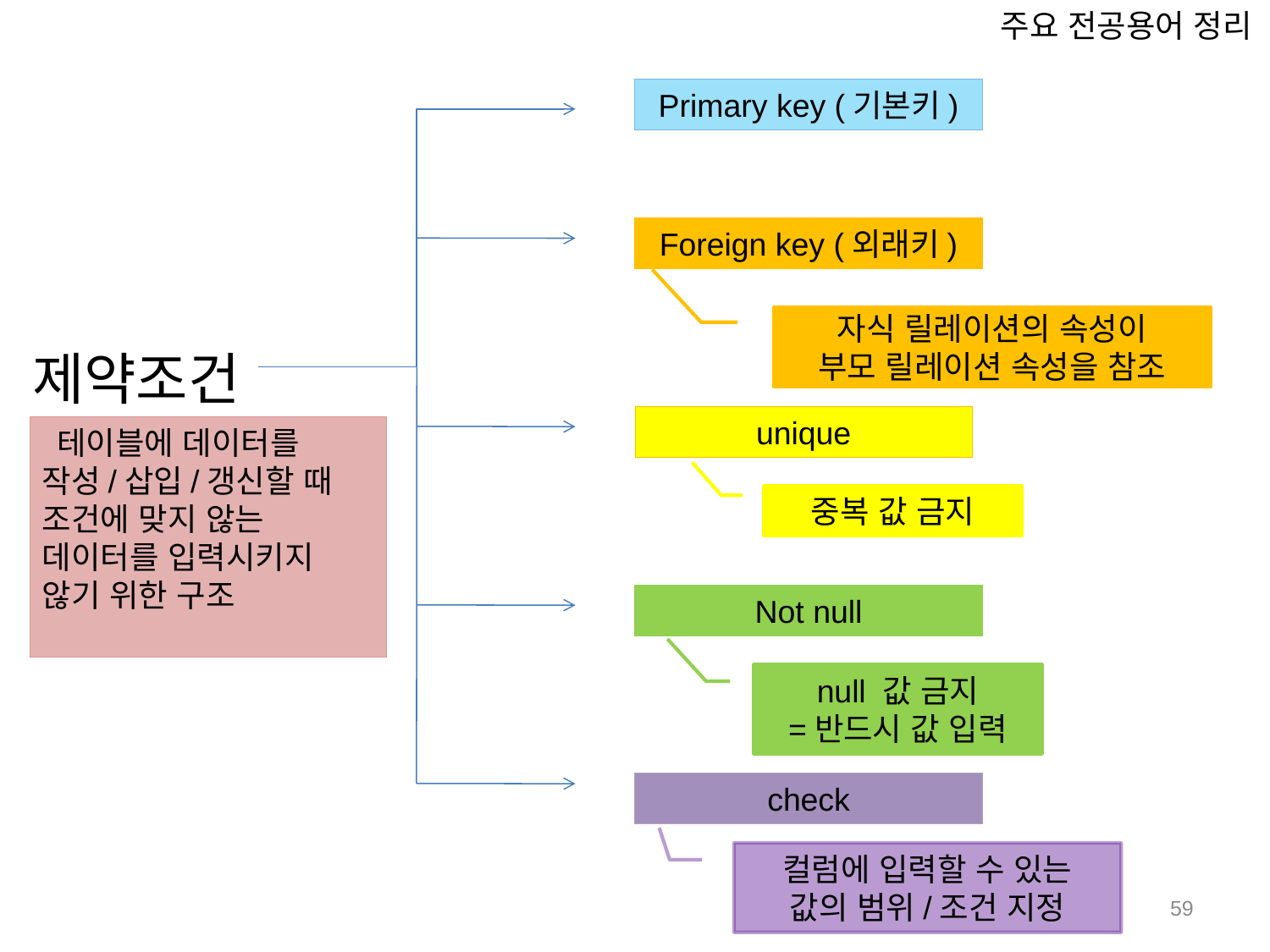

주요 전공용어 정리
Primary key (기본키)
Foreign key (외래키)
자식 릴레이션의 속성이
부모 릴레이션 속성을 참조
제약조건
unique
 테이블에 데이터를
작성/삽입/갱신할 때 조건에 맞지 않는
데이터를 입력시키지 않기 위한 구조

중복 값 금지
Not null
null 값 금지
=반드시 값 입력
check
컬럼에 입력할 수 있는
값의 범위/조건 지정
59